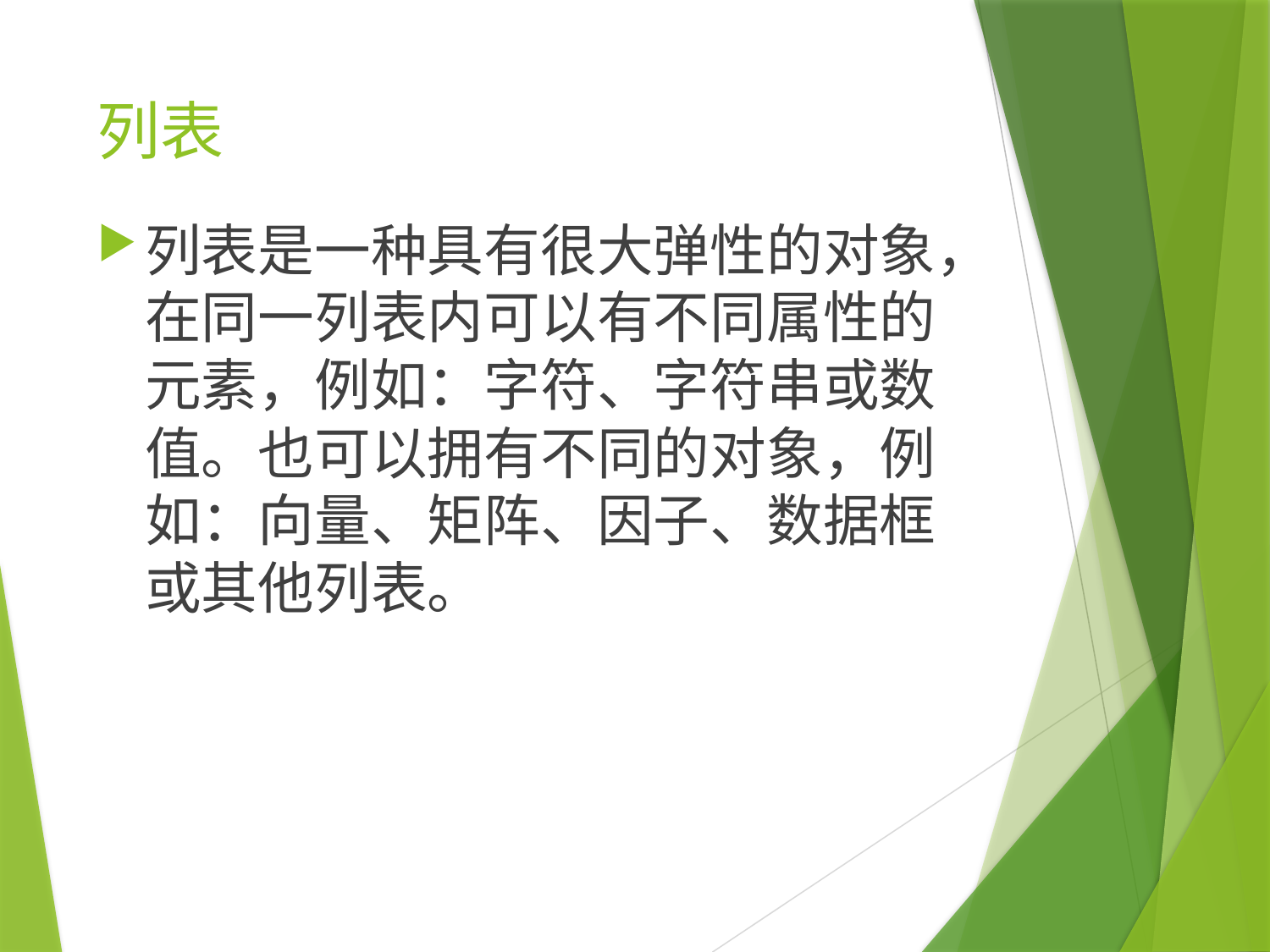

# 列表
列表是一种具有很大弹性的对象，在同一列表内可以有不同属性的元素，例如：字符、字符串或数值。也可以拥有不同的对象，例如：向量、矩阵、因子、数据框或其他列表。